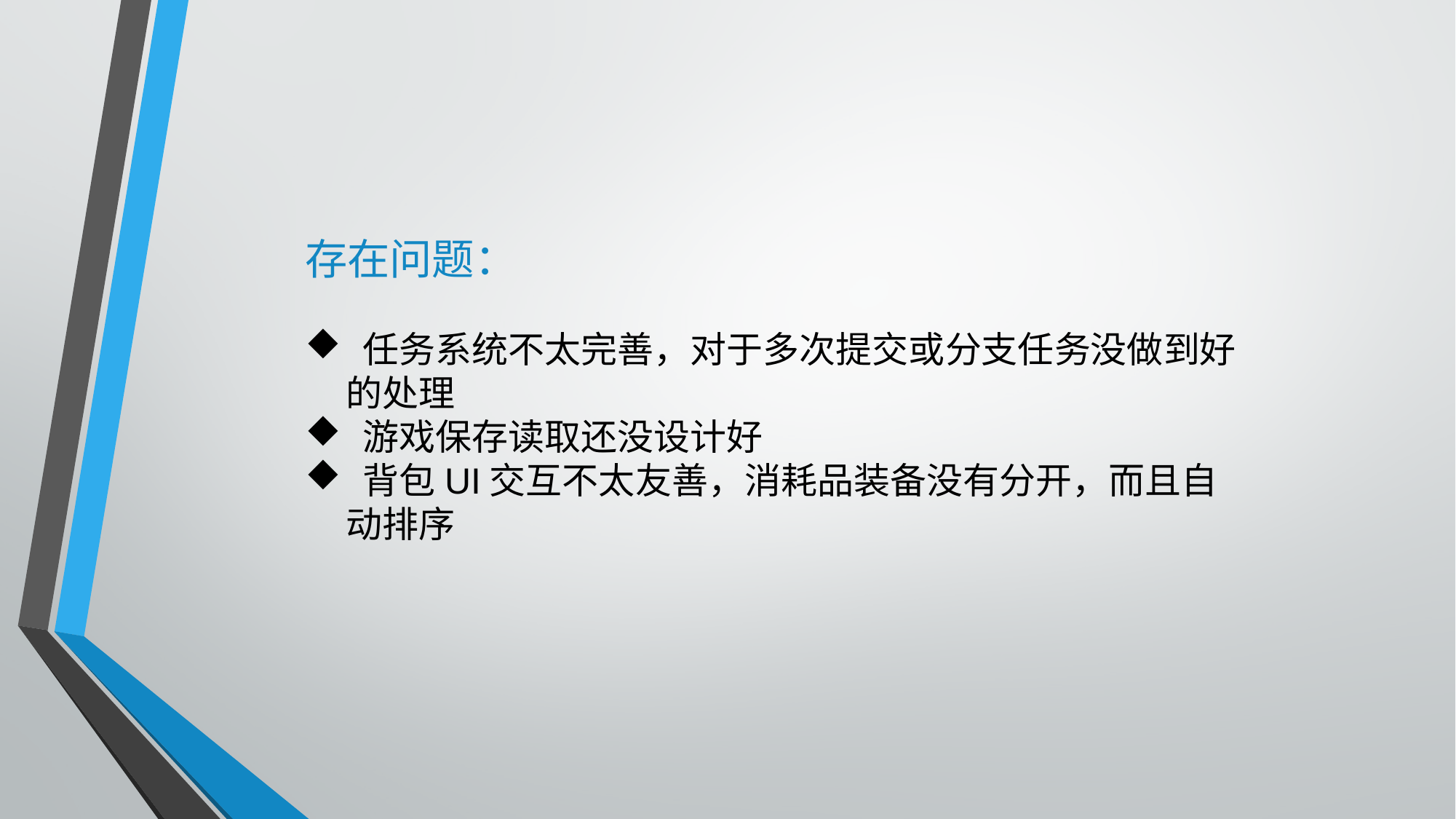

存在问题：

 任务系统不太完善，对于多次提交或分支任务没做到好的处理
 游戏保存读取还没设计好
 背包UI交互不太友善，消耗品装备没有分开，而且自动排序